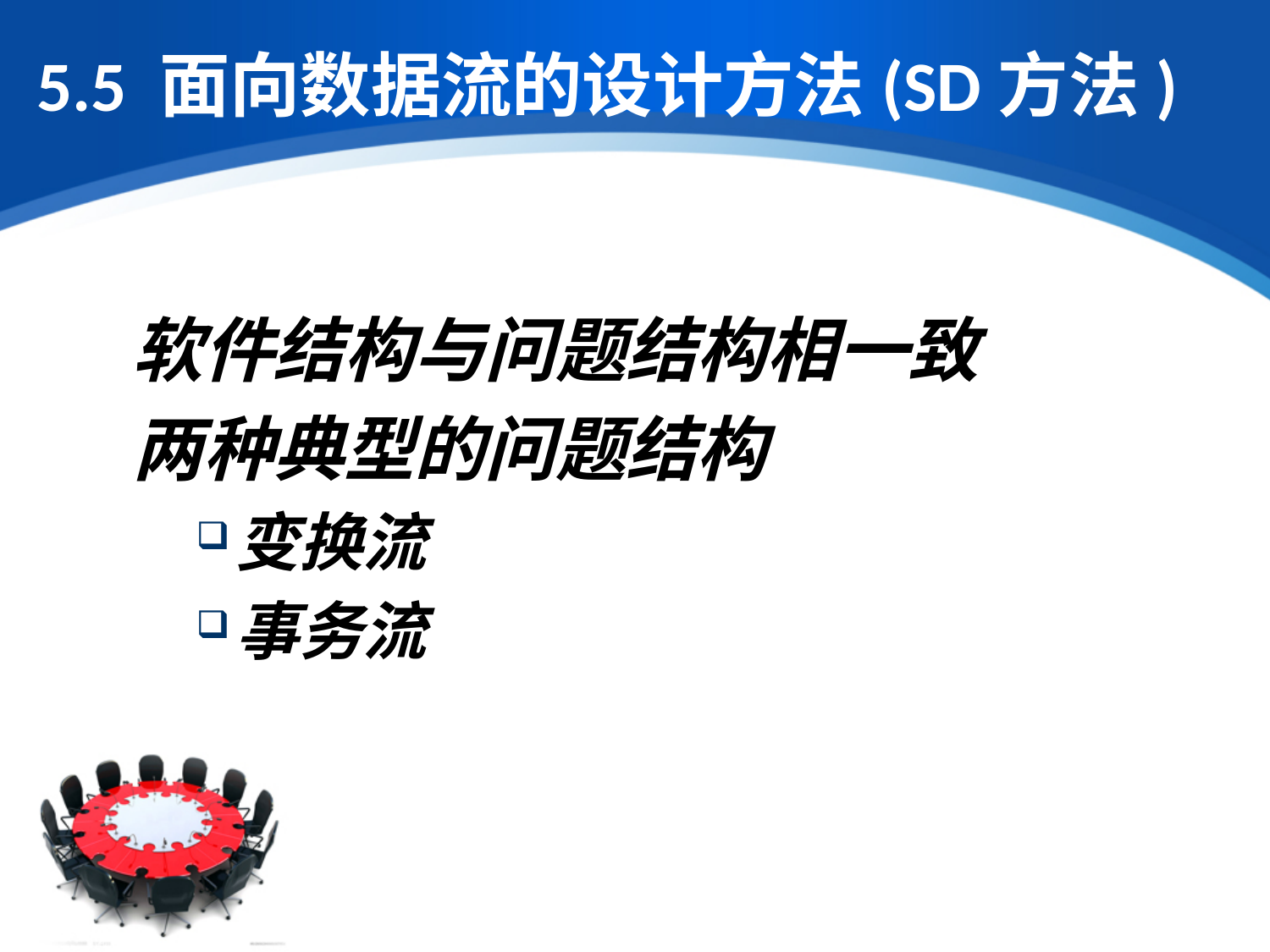

5.5 面向数据流的设计方法(SD方法)
软件结构与问题结构相一致
两种典型的问题结构
变换流
事务流